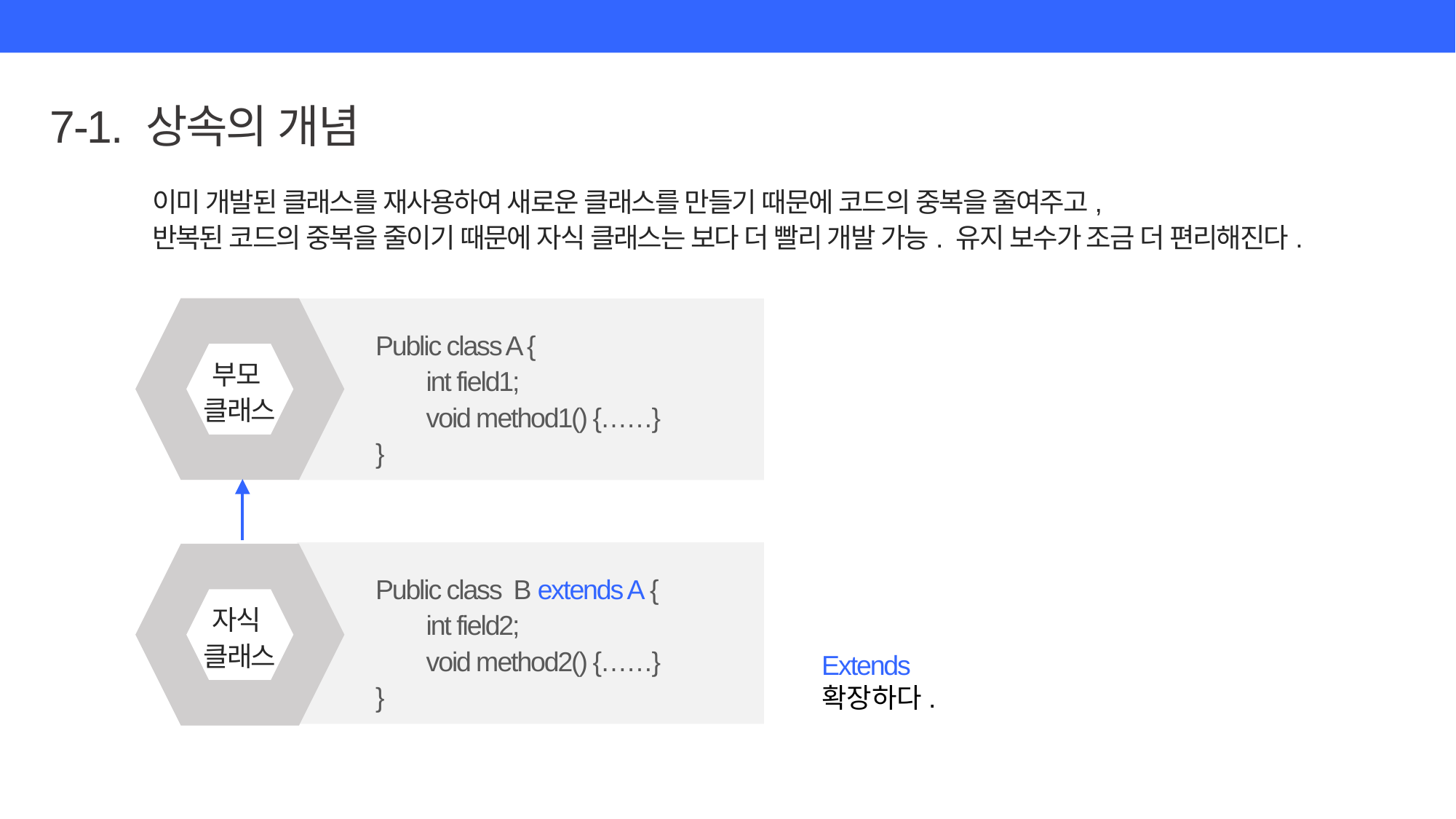

7-1. 상속의 개념
이미 개발된 클래스를 재사용하여 새로운 클래스를 만들기 때문에 코드의 중복을 줄여주고,
반복된 코드의 중복을 줄이기 때문에 자식 클래스는 보다 더 빨리 개발 가능. 유지 보수가 조금 더 편리해진다.

Public class A {
        int field1;
        void method1() {……}
}

부모
클래스

Public class  B extends A {
        int field2;
        void method2() {……}
}

자식
클래스
Extends
확장하다.